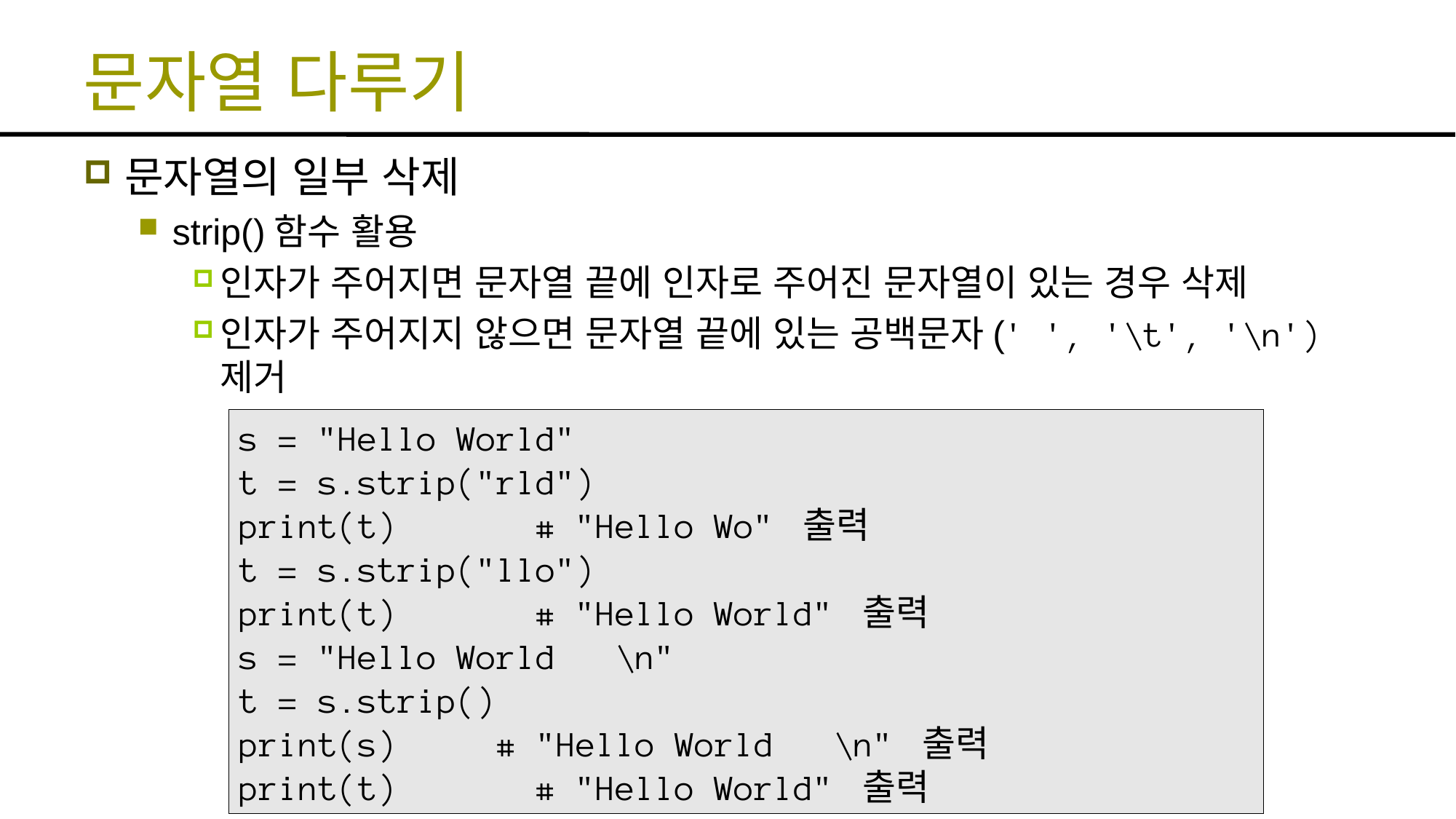

# 문자열 다루기
문자열의 일부 삭제
strip()함수 활용
인자가 주어지면 문자열 끝에 인자로 주어진 문자열이 있는 경우 삭제
인자가 주어지지 않으면 문자열 끝에 있는 공백문자(' ', '\t', '\n') 제거

s = "Hello World"
t = s.strip("rld")
print(t)       # "Hello Wo" 출력
t = s.strip("llo")
print(t)       # "Hello World" 출력
s = "Hello World   \n"
t = s.strip()
print(s)	  # "Hello World   \n" 출력
print(t)       # "Hello World" 출력